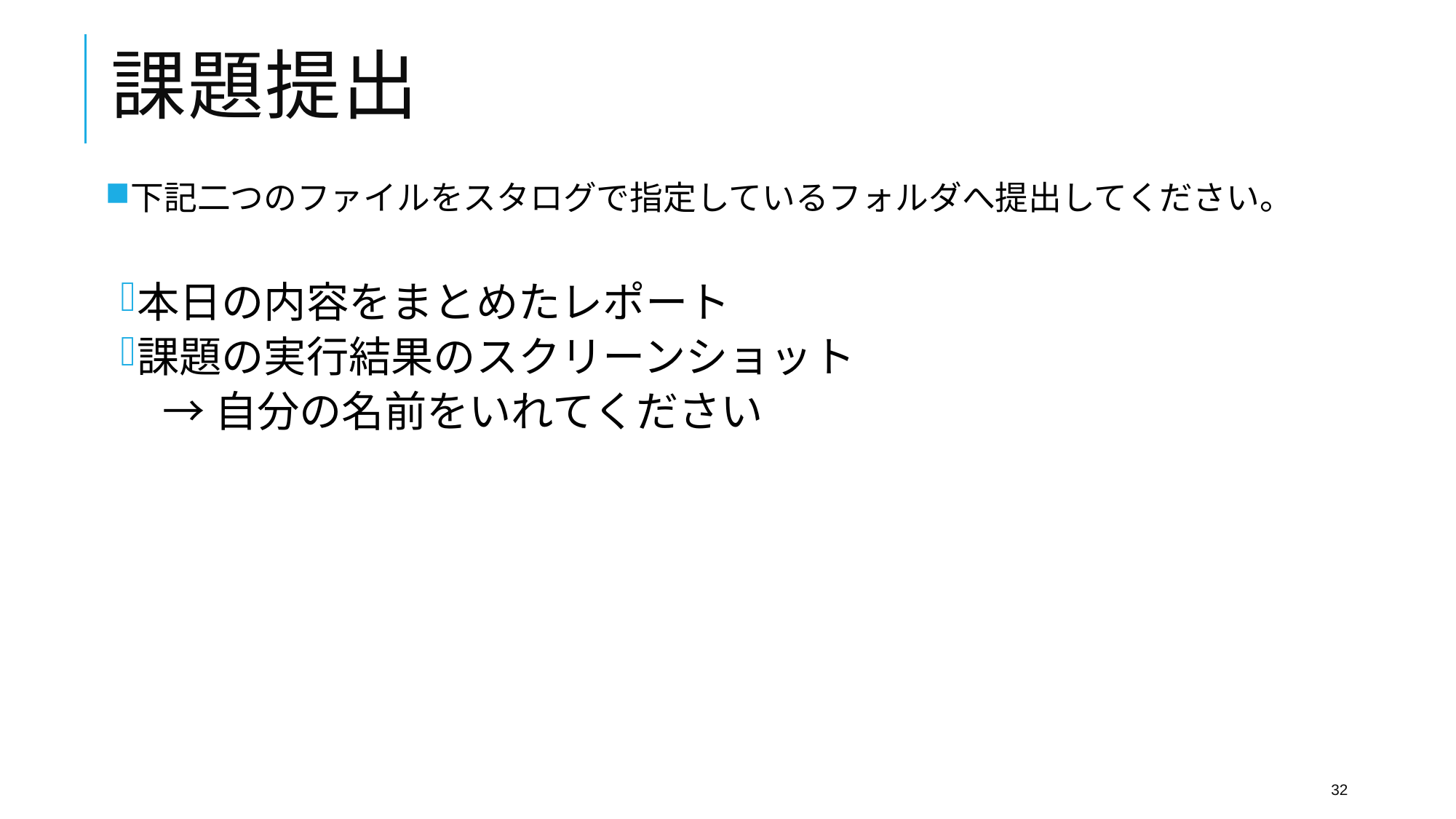

# 課題提出
下記二つのファイルをスタログで指定しているフォルダへ提出してください。

本日の内容をまとめたレポート
課題の実行結果のスクリーンショット
　→ 自分の名前をいれてください

32